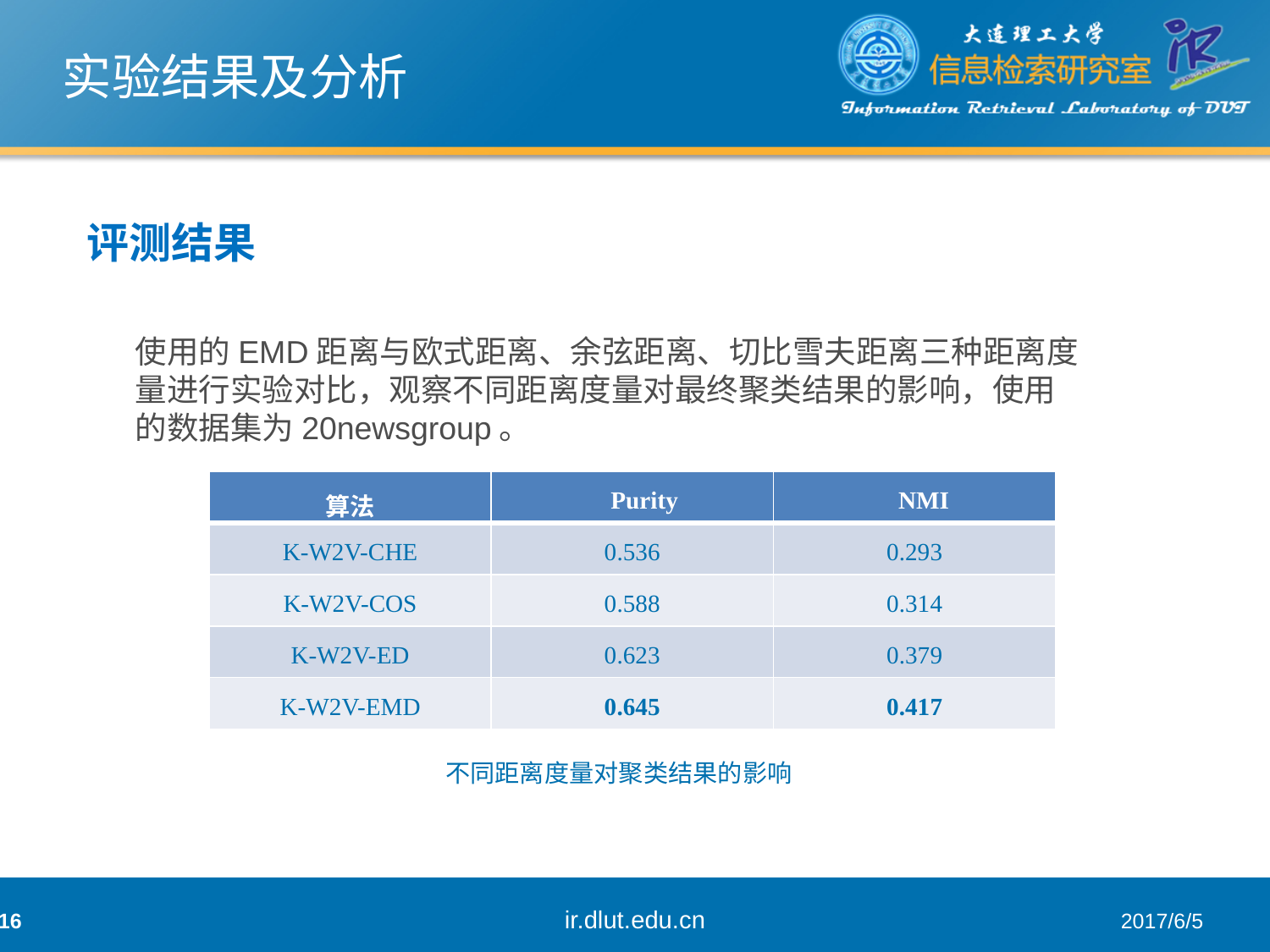

# 实验结果及分析
评测结果

使用的EMD距离与欧式距离、余弦距离、切比雪夫距离三种距离度量进行实验对比，观察不同距离度量对最终聚类结果的影响，使用的数据集为20newsgroup。

| 算法 | Purity | NMI |
| --- | --- | --- |
| K-W2V-CHE | 0.536 | 0.293 |
| K-W2V-COS | 0.588 | 0.314 |
| K-W2V-ED | 0.623 | 0.379 |
| K-W2V-EMD | 0.645 | 0.417 |
     不同距离度量对聚类结果的影响